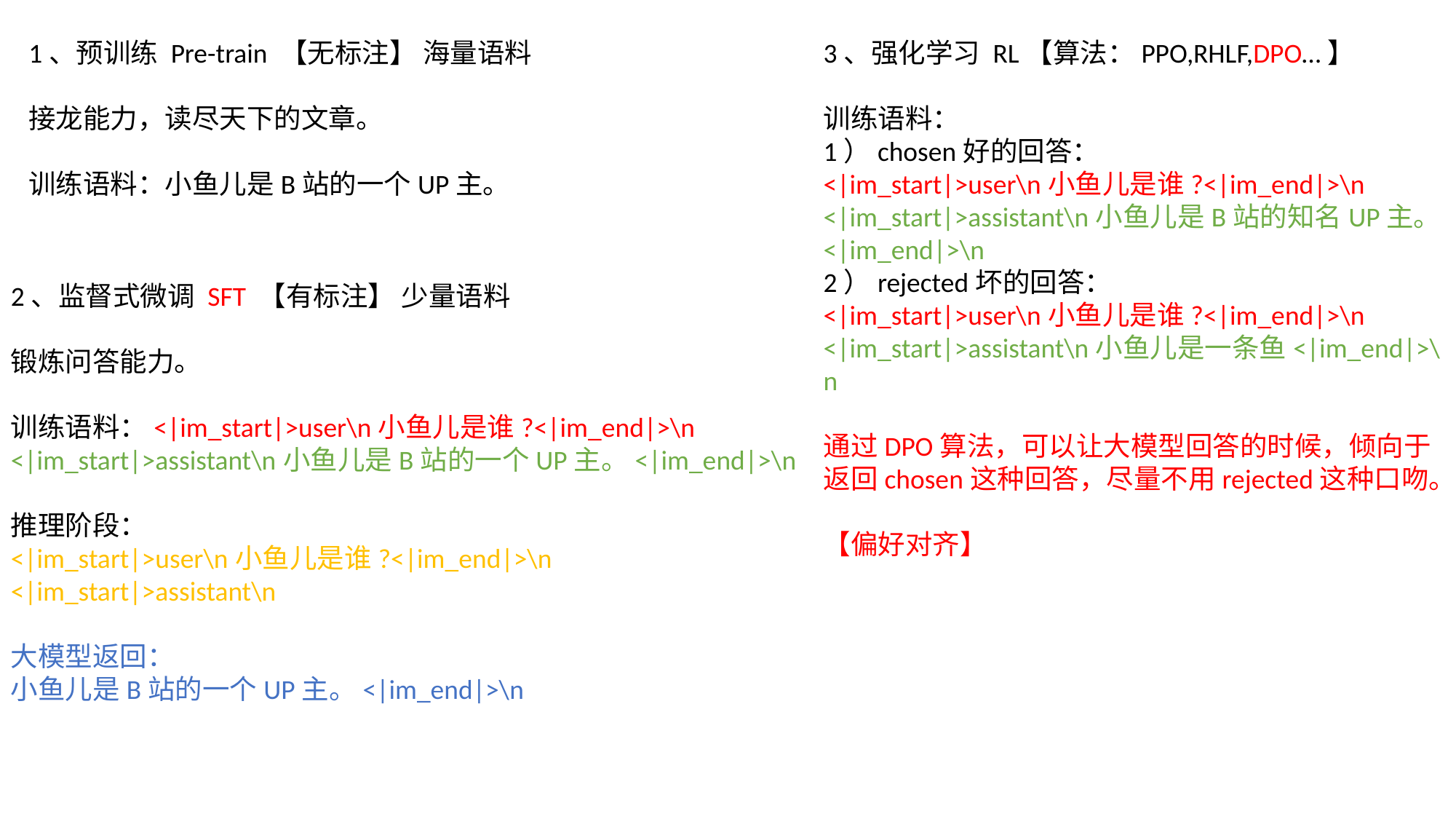

1、预训练 Pre-train 【无标注】 海量语料

接龙能力，读尽天下的文章。

训练语料：小鱼儿是B站的一个UP主。
3、强化学习 RL【算法：PPO,RHLF,DPO…】

训练语料：
1）chosen好的回答：
<|im_start|>user\n小鱼儿是谁?<|im_end|>\n
<|im_start|>assistant\n小鱼儿是B站的知名UP主。<|im_end|>\n
2）rejected坏的回答：
<|im_start|>user\n小鱼儿是谁?<|im_end|>\n
<|im_start|>assistant\n小鱼儿是一条鱼<|im_end|>\n

通过DPO算法，可以让大模型回答的时候，倾向于返回chosen这种回答，尽量不用rejected这种口吻。

【偏好对齐】
2、监督式微调 SFT 【有标注】 少量语料

锻炼问答能力。

训练语料：<|im_start|>user\n小鱼儿是谁?<|im_end|>\n
<|im_start|>assistant\n小鱼儿是B站的一个UP主。<|im_end|>\n

推理阶段：
<|im_start|>user\n小鱼儿是谁?<|im_end|>\n
<|im_start|>assistant\n

大模型返回：
小鱼儿是B站的一个UP主。<|im_end|>\n